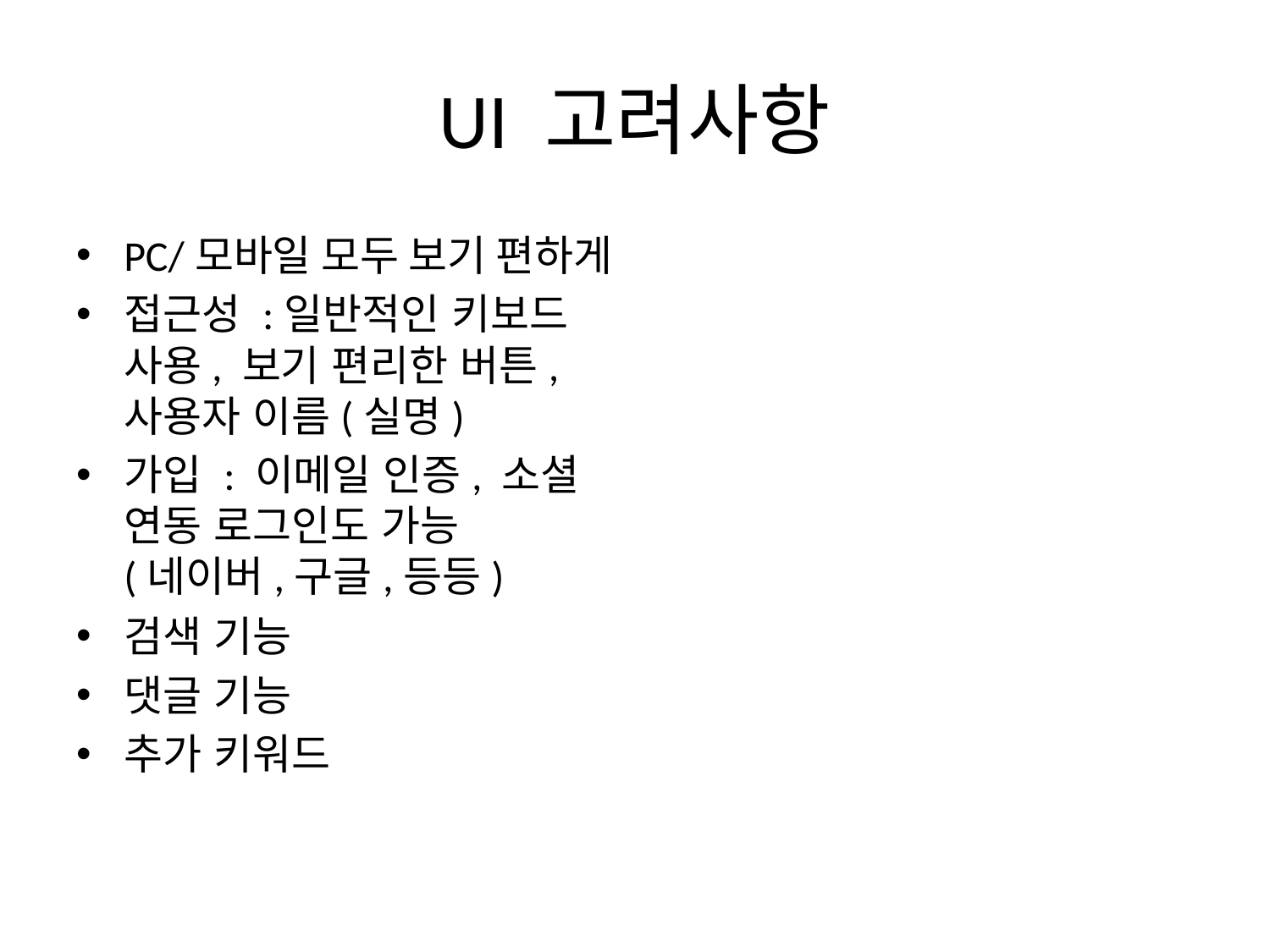

# UI 고려사항
PC/모바일 모두 보기 편하게
접근성 :일반적인 키보드 사용, 보기 편리한 버튼, 사용자 이름(실명)
가입 : 이메일 인증, 소셜 연동 로그인도 가능
(네이버,구글,등등)
검색 기능
댓글 기능
추가 키워드